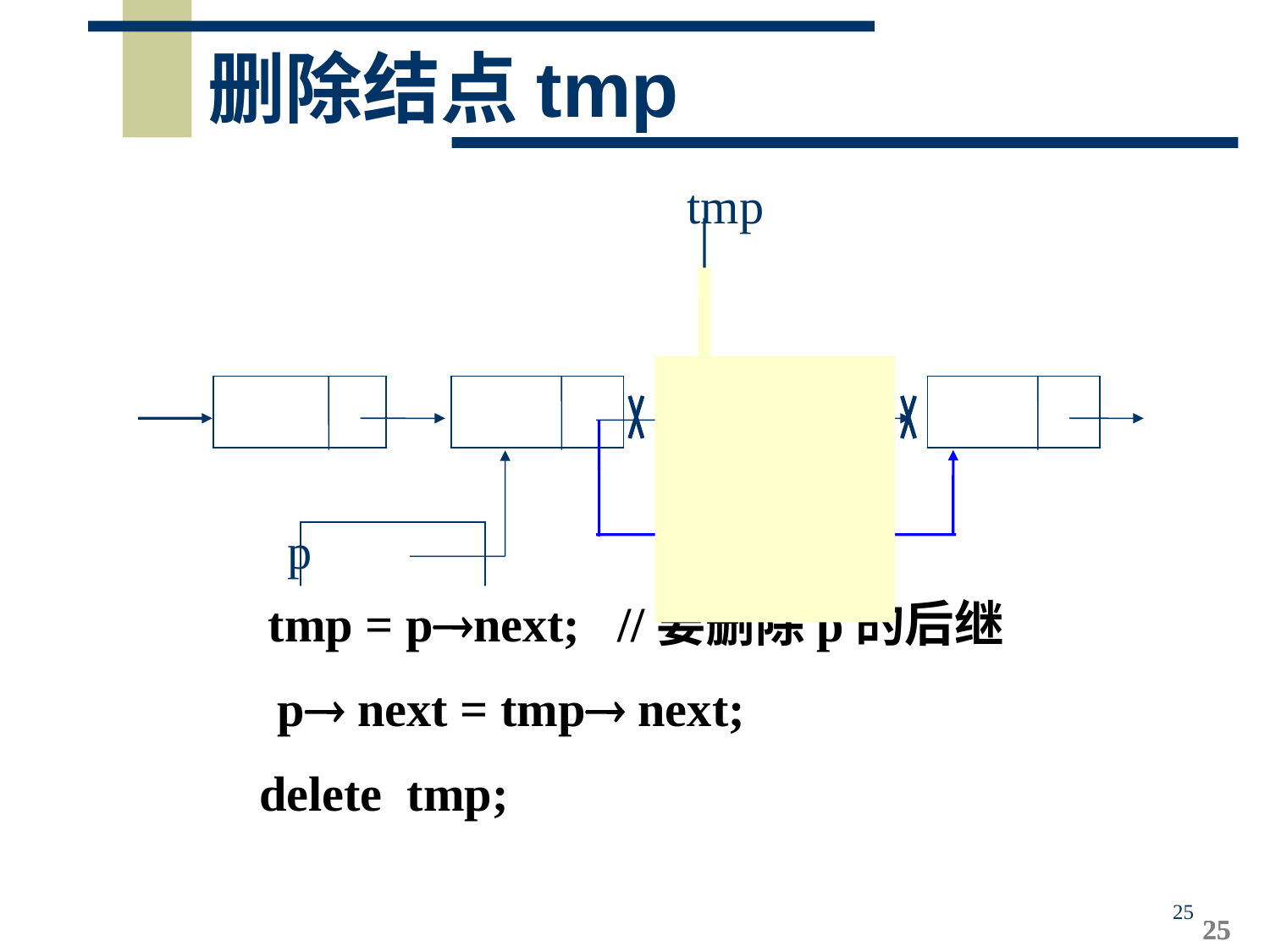

删除结点tmp
tmp

   x

p

tmp = p→next;   //要删除p的后继
p→ next = tmp→ next;
delete  tmp;
25